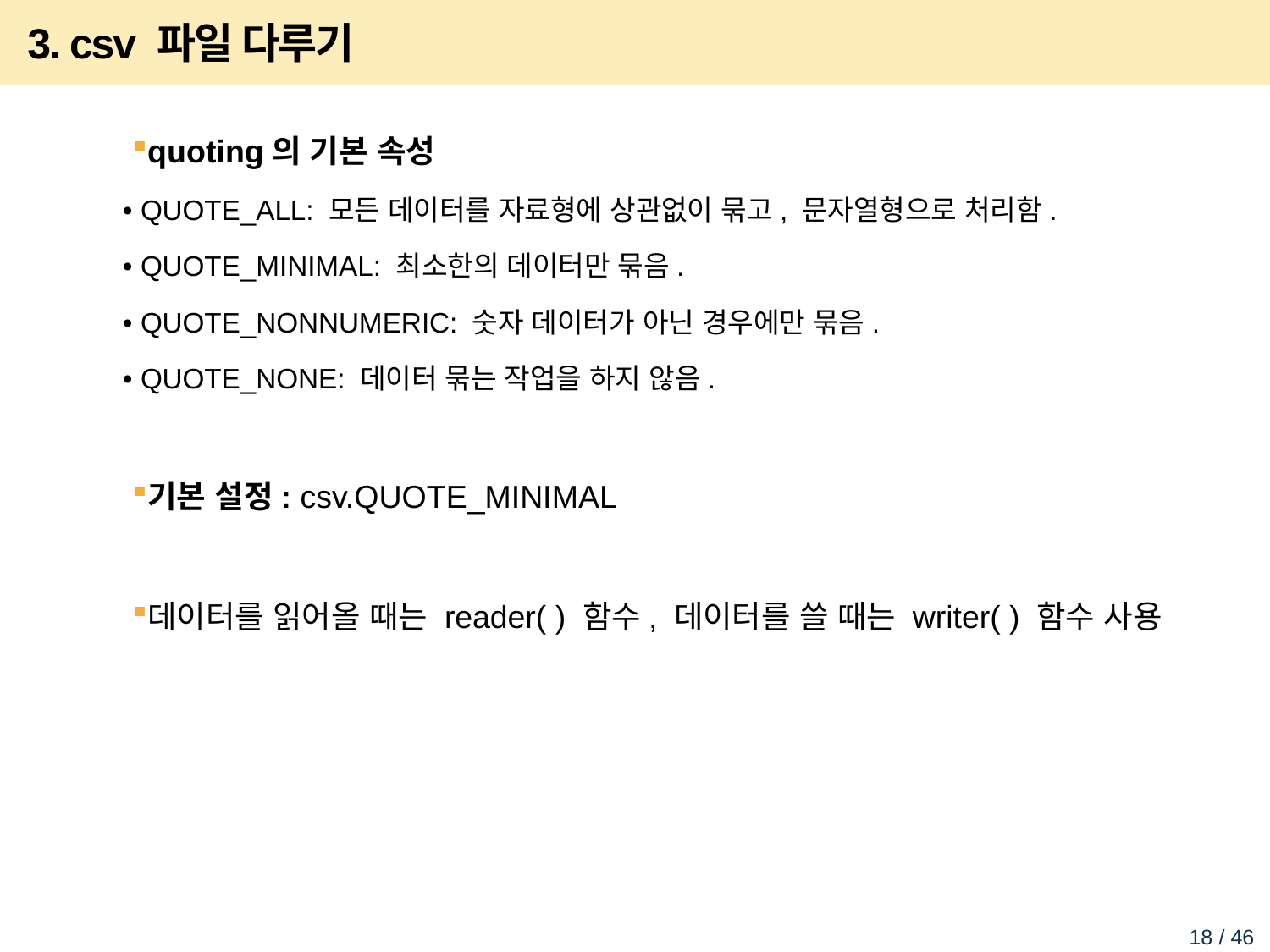

# 3. csv 파일 다루기
quoting의 기본 속성
  • QUOTE_ALL: 모든 데이터를 자료형에 상관없이 묶고, 문자열형으로 처리함.
  • QUOTE_MINIMAL: 최소한의 데이터만 묶음.
  • QUOTE_NONNUMERIC: 숫자 데이터가 아닌 경우에만 묶음.
  • QUOTE_NONE: 데이터 묶는 작업을 하지 않음.

기본 설정: csv.QUOTE_MINIMAL

데이터를 읽어올 때는 reader( ) 함수, 데이터를 쓸 때는 writer( ) 함수 사용